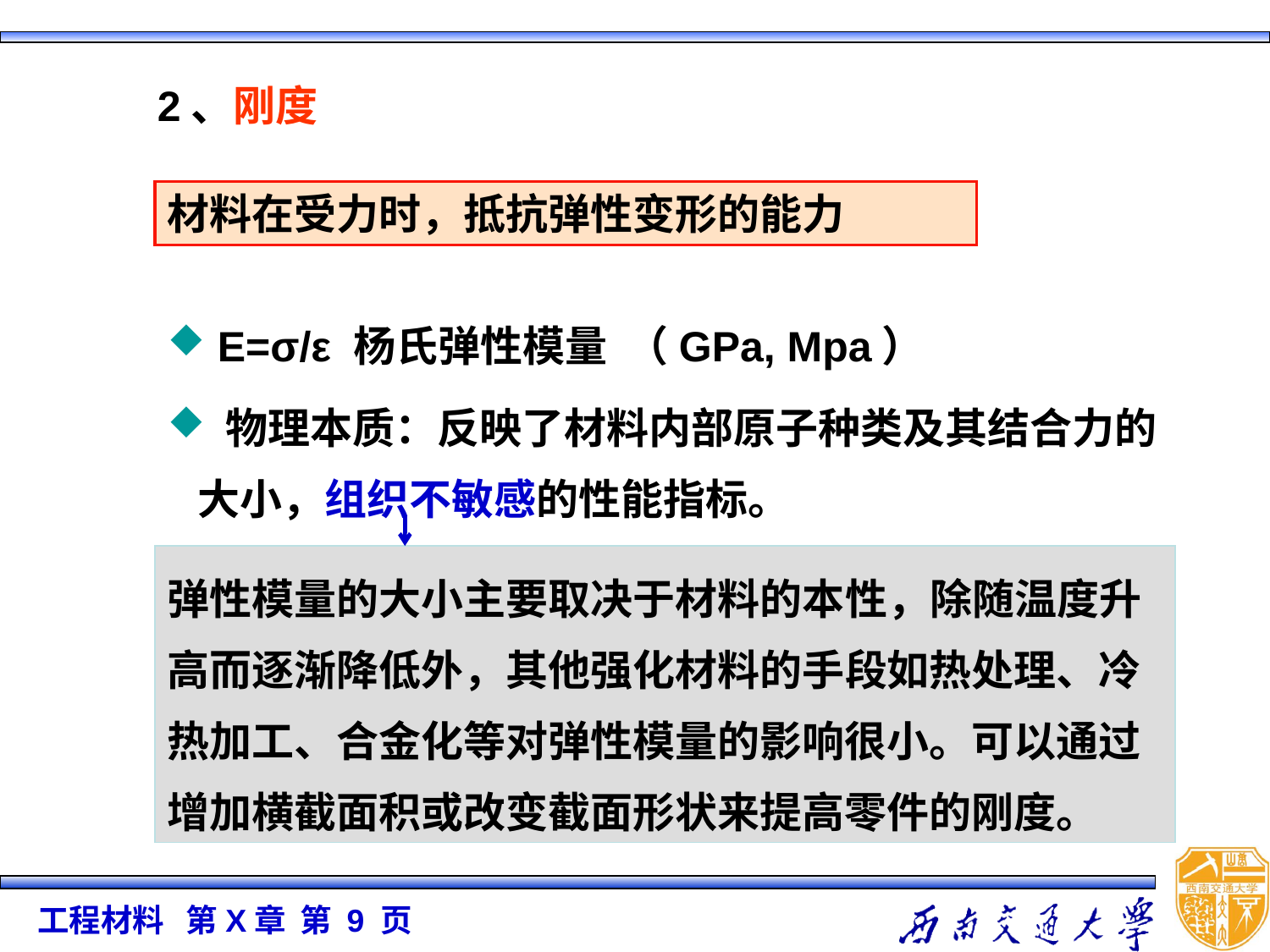

2、刚度
材料在受力时，抵抗弹性变形的能力
 E=σ/ε 杨氏弹性模量  （GPa, Mpa）
 物理本质：反映了材料内部原子种类及其结合力的大小，组织不敏感的性能指标。
弹性模量的大小主要取决于材料的本性，除随温度升高而逐渐降低外，其他强化材料的手段如热处理、冷热加工、合金化等对弹性模量的影响很小。可以通过增加横截面积或改变截面形状来提高零件的刚度。